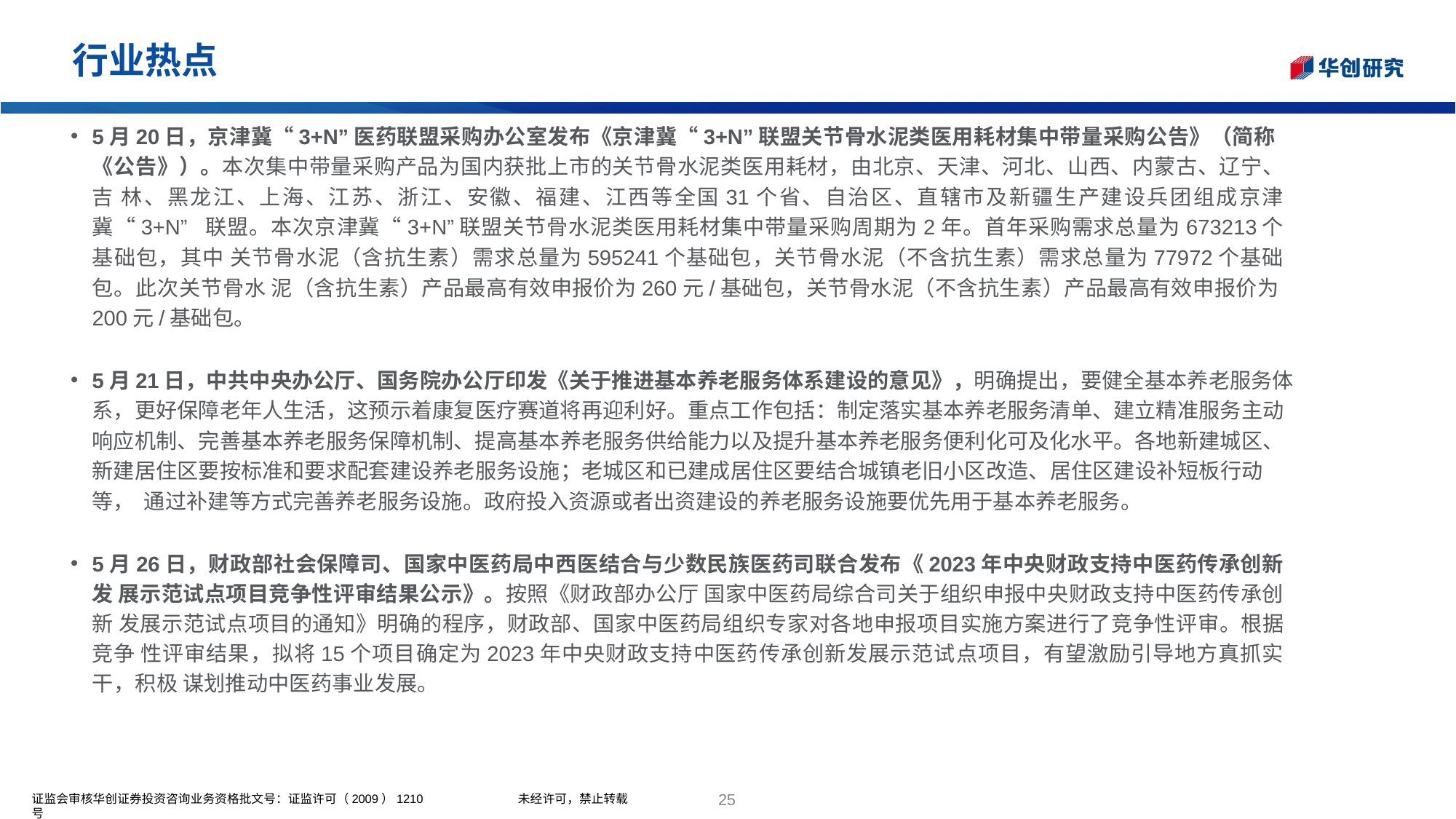

# 行业热点
5月20日，京津冀“3+N”医药联盟采购办公室发布《京津冀“3+N”联盟关节骨水泥类医用耗材集中带量采购公告》（简称
《公告》）。本次集中带量采购产品为国内获批上市的关节骨水泥类医用耗材，由北京、天津、河北、山西、内蒙古、辽宁、吉 林、黑龙江、上海、江苏、浙江、安徽、福建、江西等全国31个省、自治区、直辖市及新疆生产建设兵团组成京津冀“3+N”  联盟。本次京津冀“3+N”联盟关节骨水泥类医用耗材集中带量采购周期为2年。首年采购需求总量为673213个基础包，其中 关节骨水泥（含抗生素）需求总量为595241个基础包，关节骨水泥（不含抗生素）需求总量为77972个基础包。此次关节骨水 泥（含抗生素）产品最高有效申报价为260元/基础包，关节骨水泥（不含抗生素）产品最高有效申报价为200元/基础包。

5月21日，中共中央办公厅、国务院办公厅印发《关于推进基本养老服务体系建设的意见》，明确提出，要健全基本养老服务体 系，更好保障老年人生活，这预示着康复医疗赛道将再迎利好。重点工作包括：制定落实基本养老服务清单、建立精准服务主动 响应机制、完善基本养老服务保障机制、提高基本养老服务供给能力以及提升基本养老服务便利化可及化水平。各地新建城区、 新建居住区要按标准和要求配套建设养老服务设施；老城区和已建成居住区要结合城镇老旧小区改造、居住区建设补短板行动等，  通过补建等方式完善养老服务设施。政府投入资源或者出资建设的养老服务设施要优先用于基本养老服务。

5月26日，财政部社会保障司、国家中医药局中西医结合与少数民族医药司联合发布《2023年中央财政支持中医药传承创新发 展示范试点项目竞争性评审结果公示》。按照《财政部办公厅 国家中医药局综合司关于组织申报中央财政支持中医药传承创新 发展示范试点项目的通知》明确的程序，财政部、国家中医药局组织专家对各地申报项目实施方案进行了竞争性评审。根据竞争 性评审结果，拟将15个项目确定为2023年中央财政支持中医药传承创新发展示范试点项目，有望激励引导地方真抓实干，积极 谋划推动中医药事业发展。
25
证监会审核华创证券投资咨询业务资格批文号：证监许可（2009）1210 号
未经许可，禁止转载